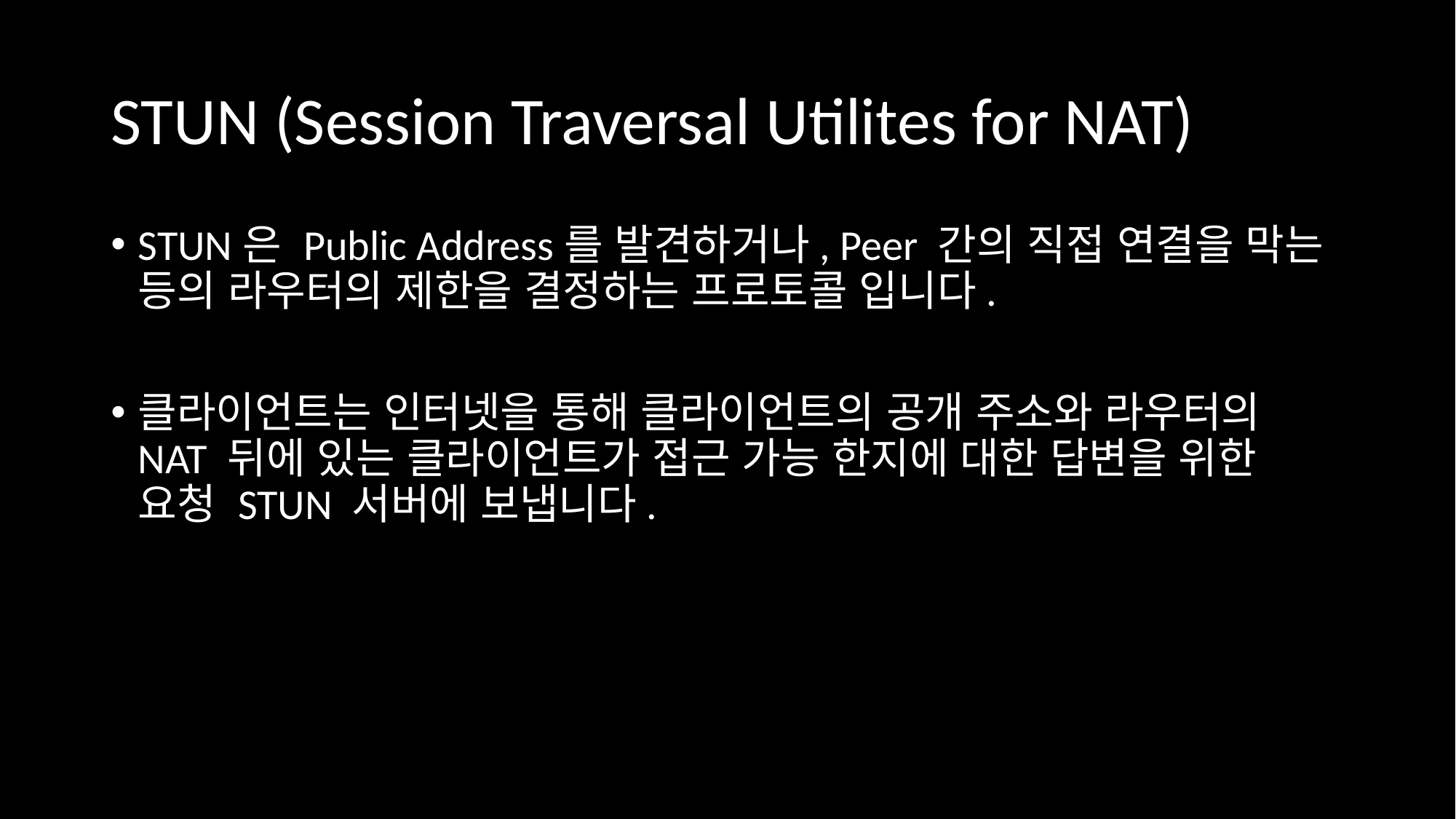

# STUN (Session Traversal Utilites for NAT)
STUN은 Public Address를 발견하거나, Peer 간의 직접 연결을 막는 등의 라우터의 제한을 결정하는 프로토콜 입니다.

클라이언트는 인터넷을 통해 클라이언트의 공개 주소와 라우터의 NAT 뒤에 있는 클라이언트가 접근 가능 한지에 대한 답변을 위한 요청 STUN 서버에 보냅니다.